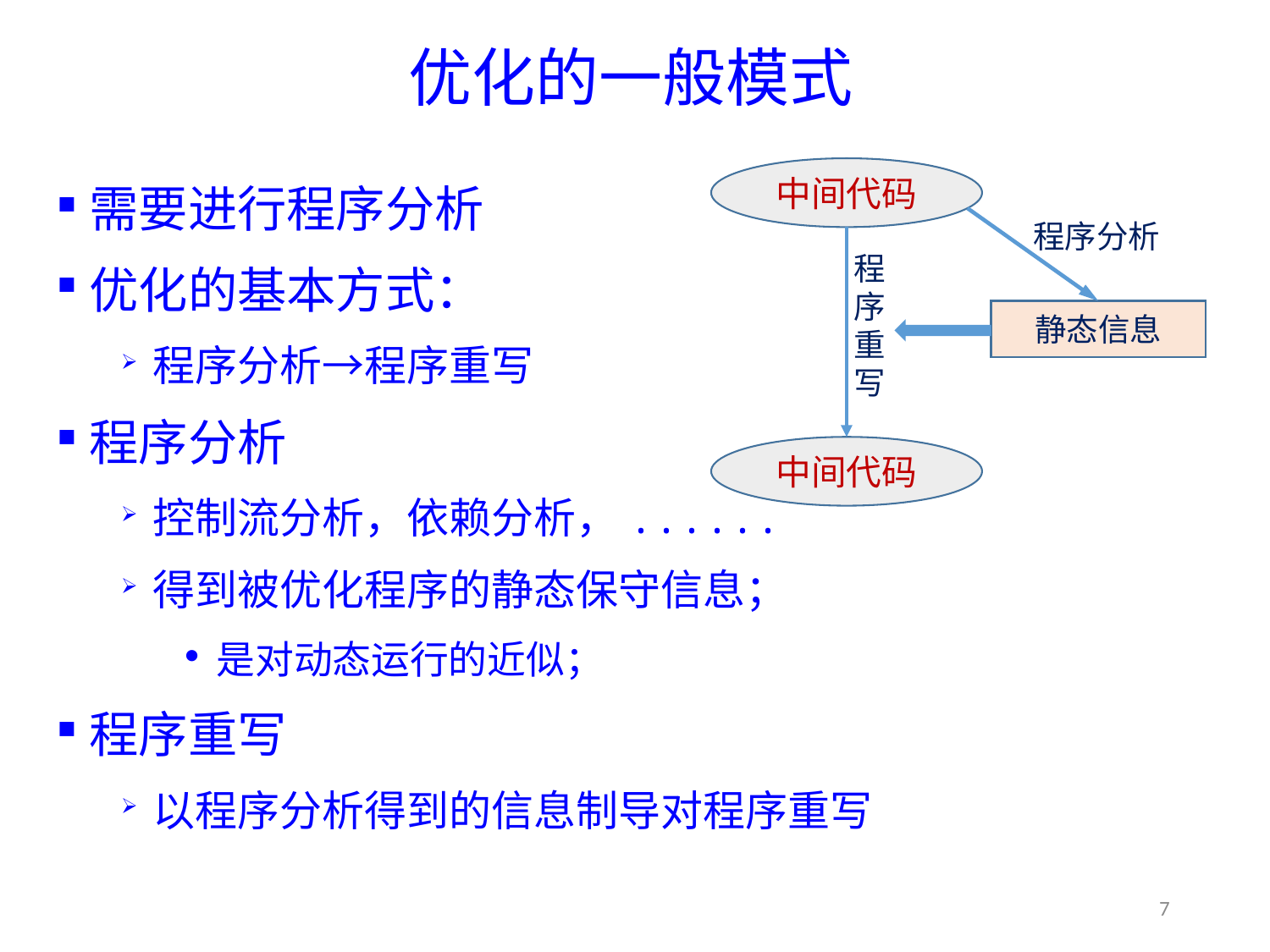

# 优化的一般模式
中间代码
程序分析
程序重写
静态信息

中间代码
需要进行程序分析
优化的基本方式：
程序分析→程序重写
程序分析
控制流分析，依赖分析，......
得到被优化程序的静态保守信息；
是对动态运行的近似；
程序重写
以程序分析得到的信息制导对程序重写
7